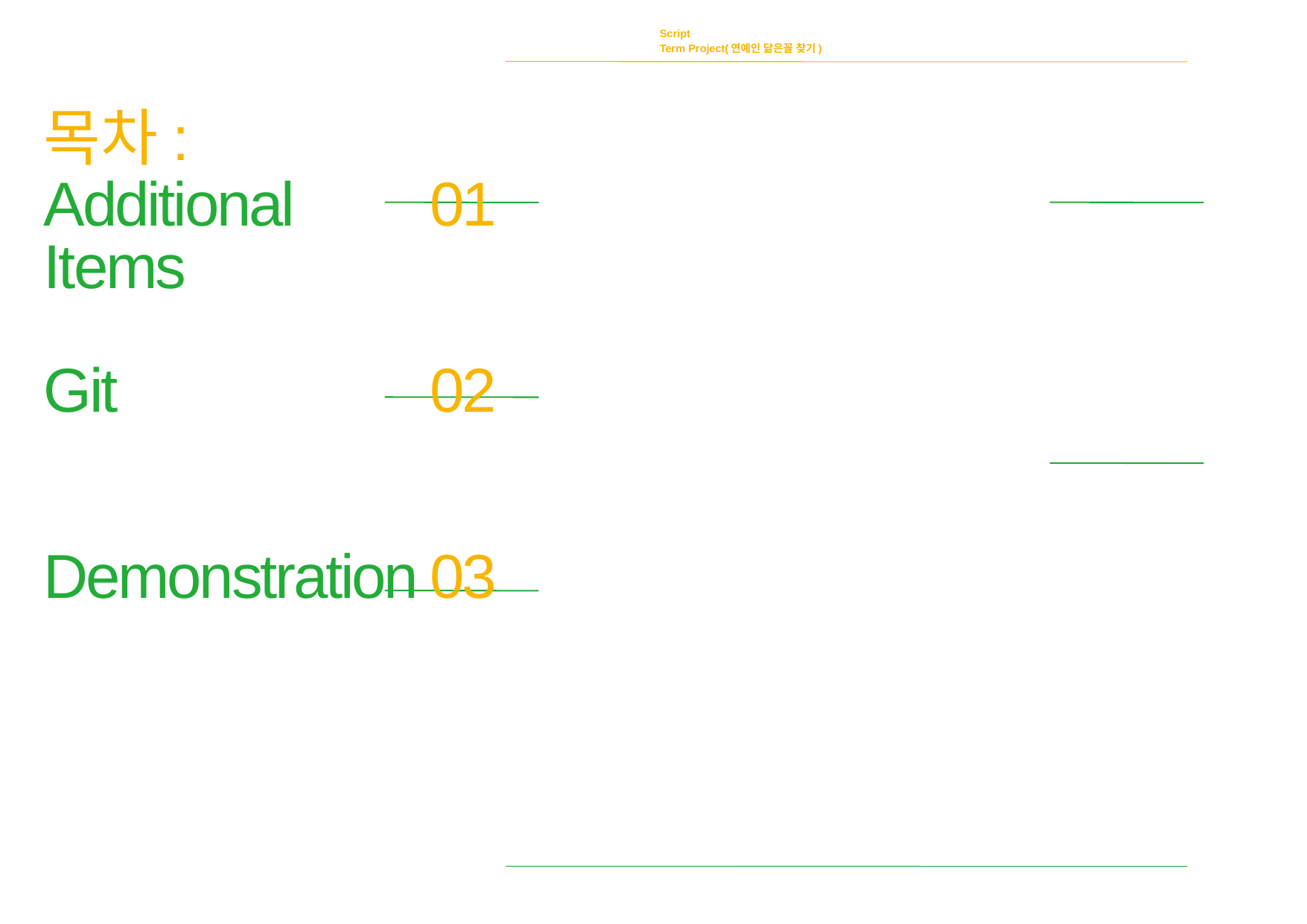

Script
Term Project(연예인 닮은꼴 찾기)
Additional
Items

Git

Demonstration

01

02

03